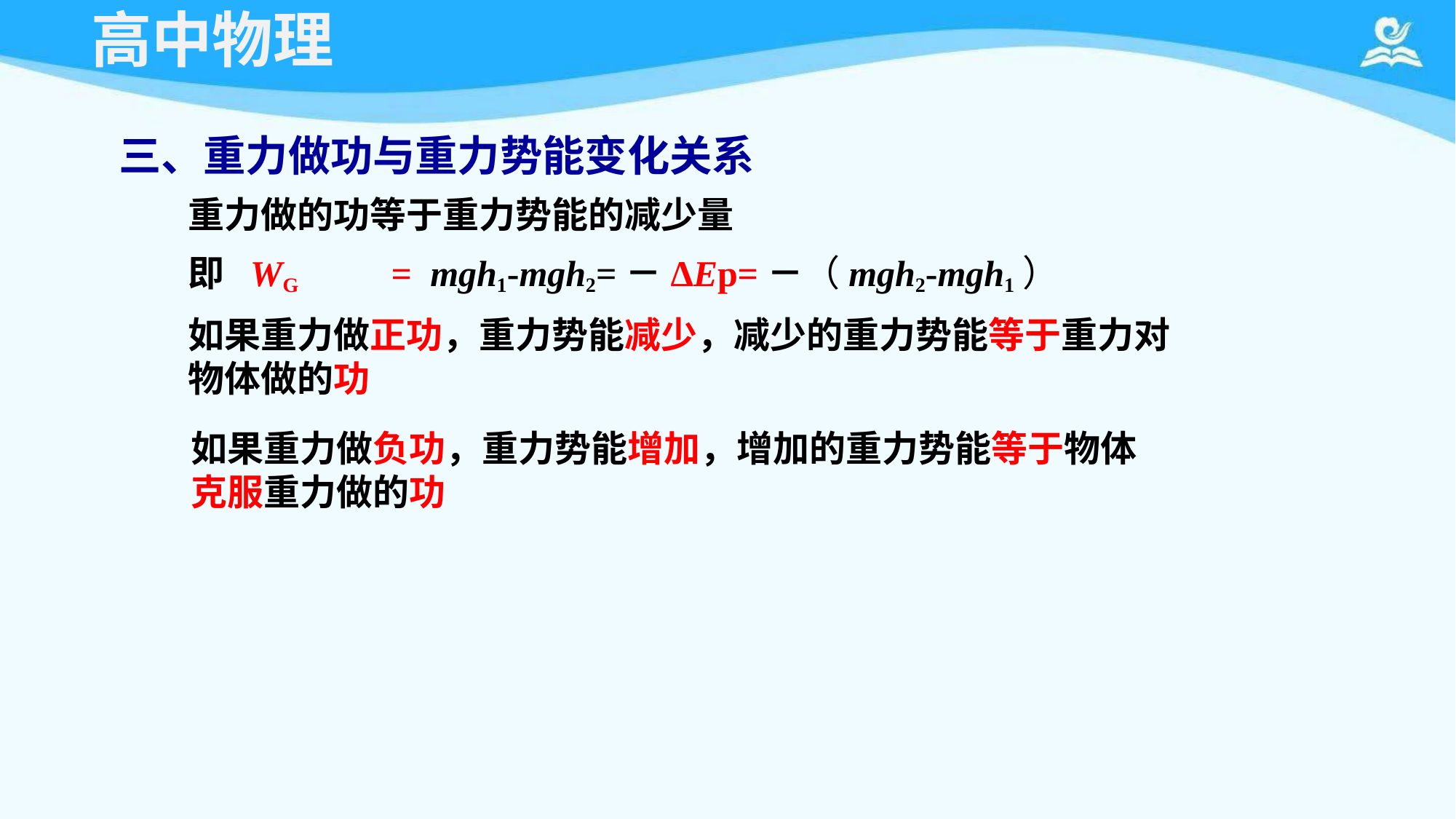

# 高中物理
三、重力做功与重力势能变化关系
重力做的功等于重力势能的减少量
即 WG	=	mgh1-mgh2=－ΔEp=－（mgh2-mgh1）
如果重力做正功，重力势能减少，减少的重力势能等于重力对 物体做的功
如果重力做负功，重力势能增加，增加的重力势能等于物体 克服重力做的功